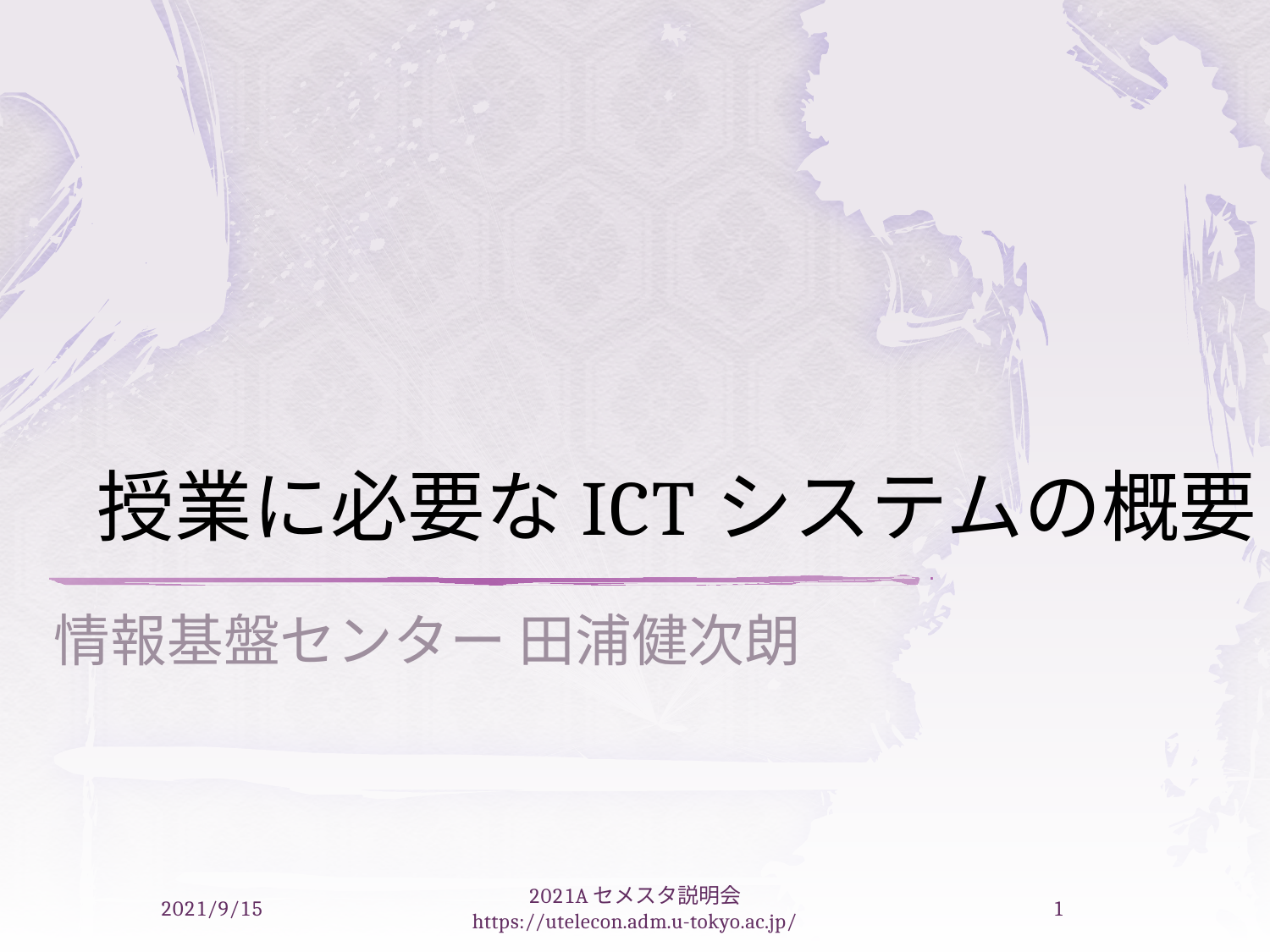

# 授業に必要なICTシステムの概要
情報基盤センター 田浦健次朗
2021/9/15
2021Aセメスタ説明会 https://utelecon.adm.u-tokyo.ac.jp/
1